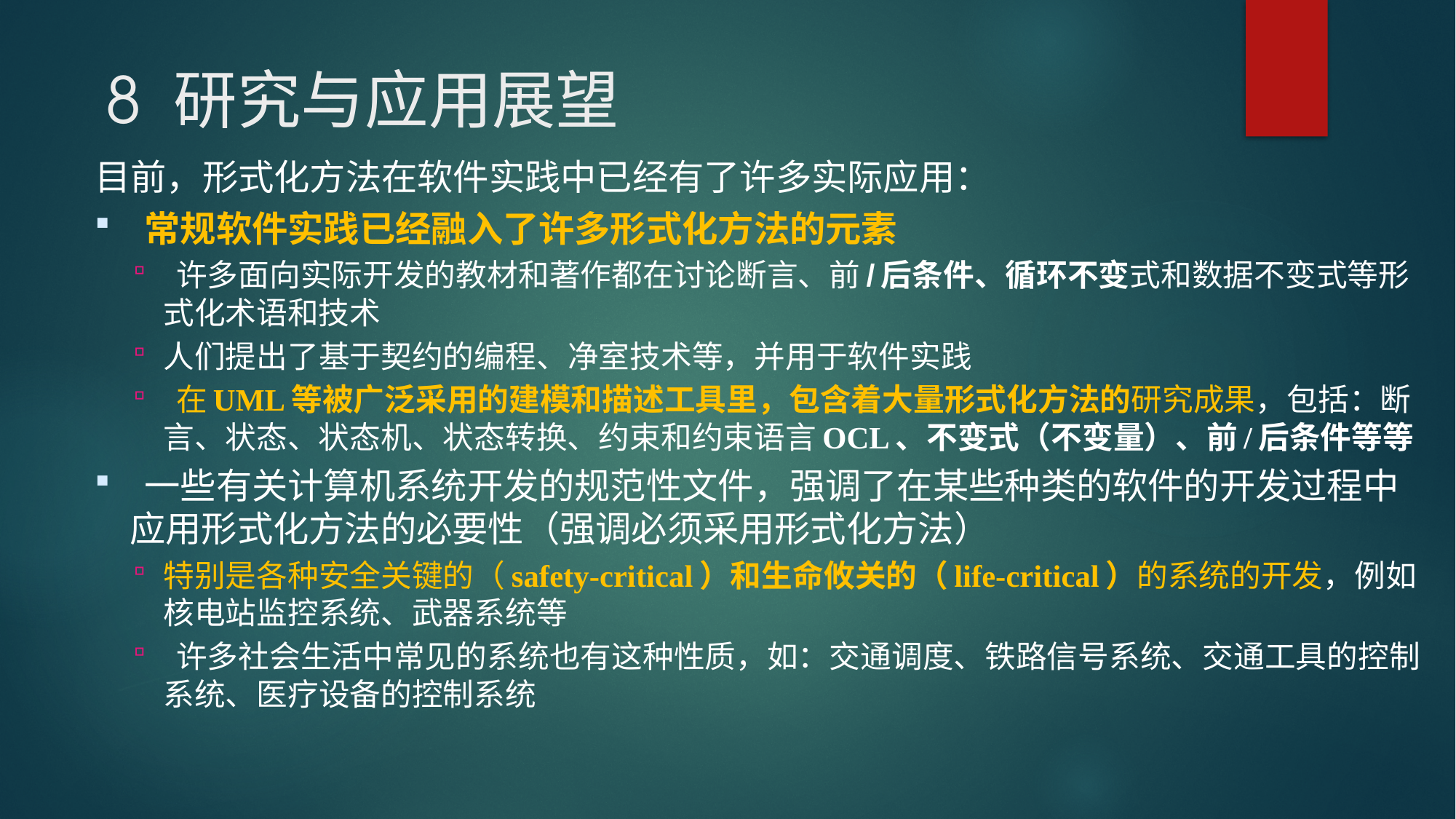

# 8 研究与应用展望
目前，形式化方法在软件实践中已经有了许多实际应用：
 常规软件实践已经融入了许多形式化方法的元素
 许多面向实际开发的教材和著作都在讨论断言、前/后条件、循环不变式和数据不变式等形式化术语和技术
人们提出了基于契约的编程、净室技术等，并用于软件实践
 在UML等被广泛采用的建模和描述工具里，包含着大量形式化方法的研究成果，包括：断言、状态、状态机、状态转换、约束和约束语言OCL、不变式（不变量）、前/后条件等等
 一些有关计算机系统开发的规范性文件，强调了在某些种类的软件的开发过程中应用形式化方法的必要性（强调必须采用形式化方法）
特别是各种安全关键的（safety-critical）和生命攸关的（life-critical）的系统的开发，例如核电站监控系统、武器系统等
 许多社会生活中常见的系统也有这种性质，如：交通调度、铁路信号系统、交通工具的控制系统、医疗设备的控制系统